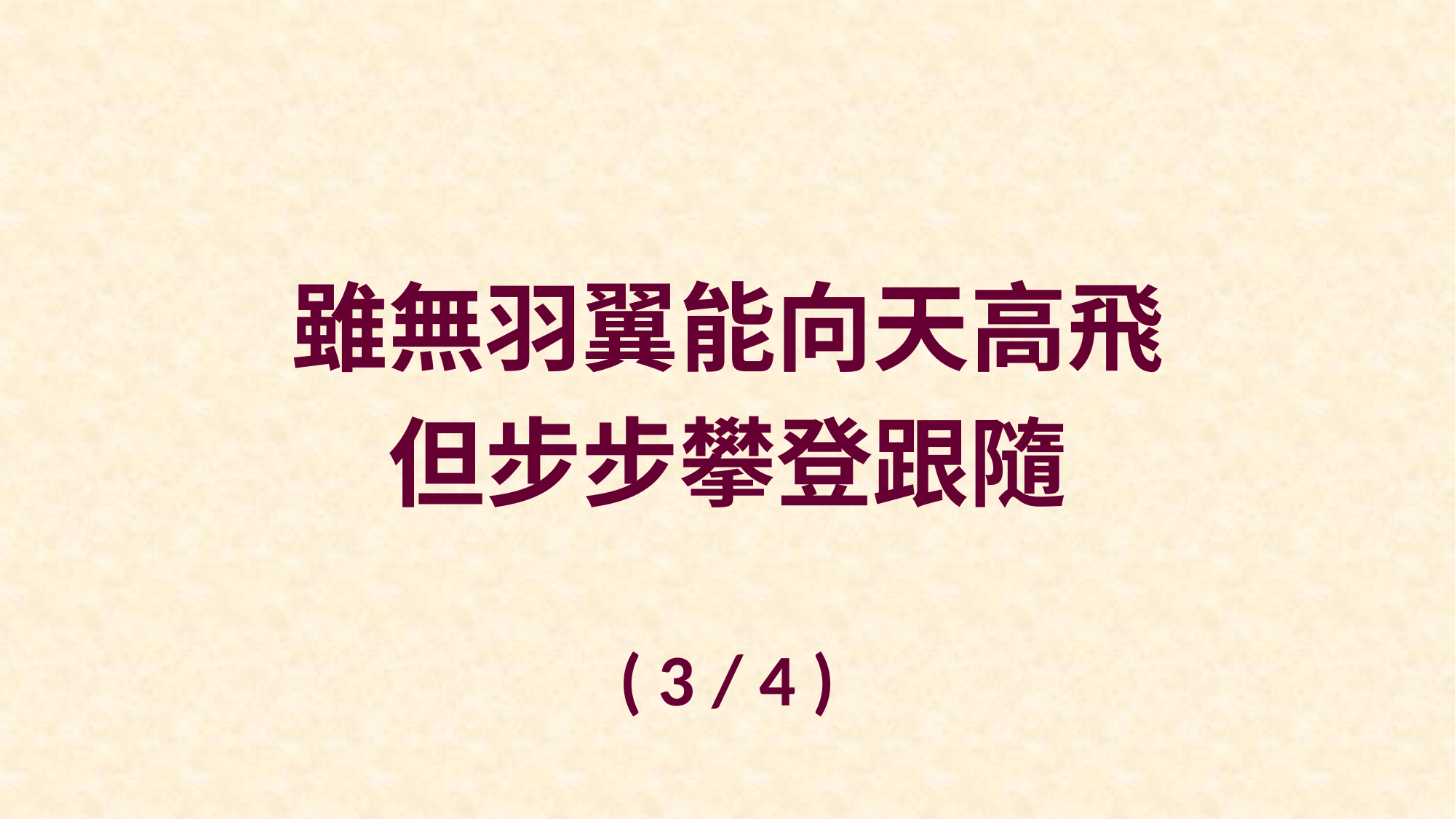

雖無羽翼能向天高飛
但步步攀登跟隨
( 3 / 4 )